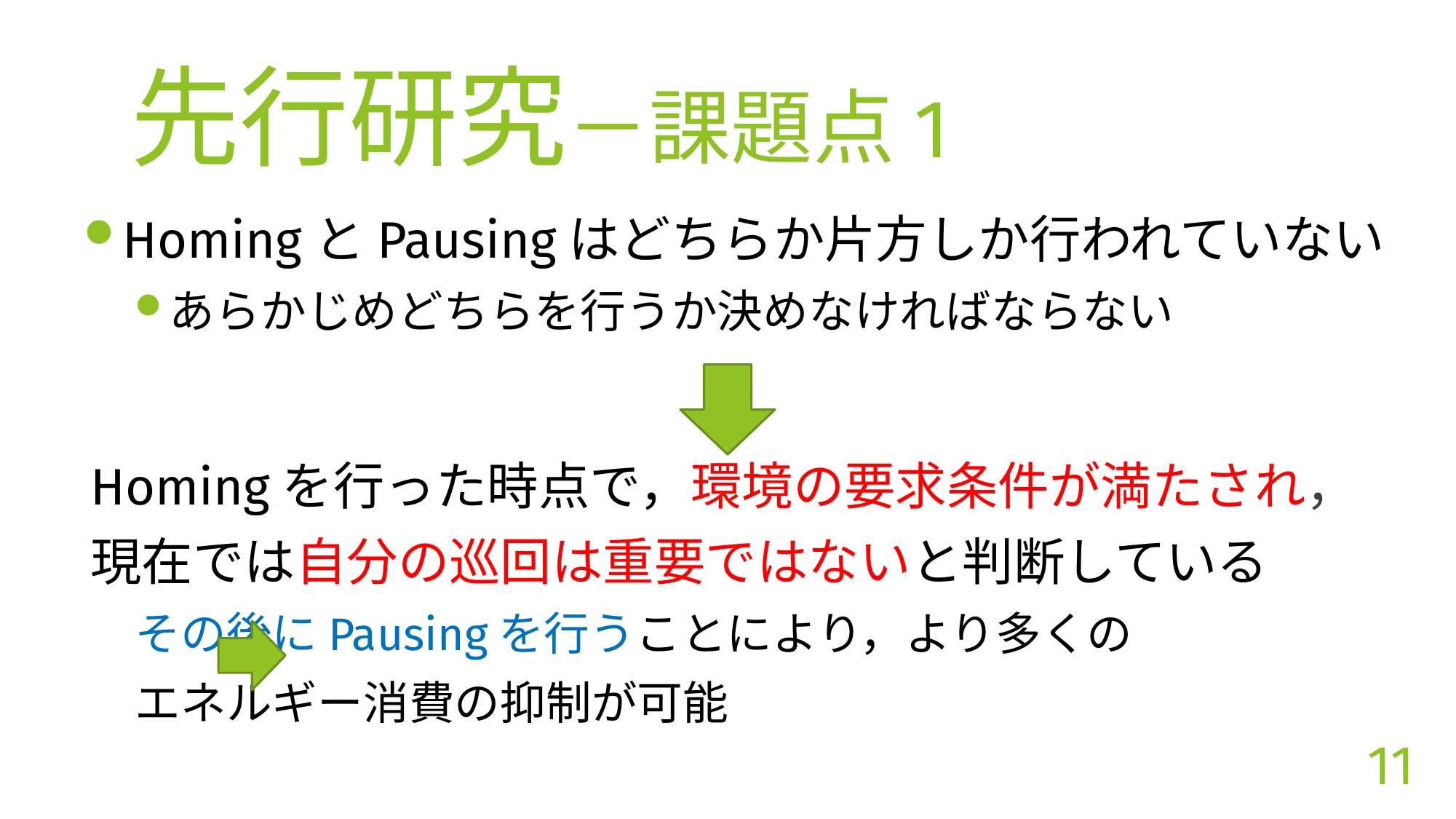

先行研究－課題点1
HomingとPausingはどちらか片方しか行われていない
あらかじめどちらを行うか決めなければならない

Homingを行った時点で，環境の要求条件が満たされ，
現在では自分の巡回は重要ではないと判断している
			その後にPausingを行うことにより，より多くの
			エネルギー消費の抑制が可能

11
11